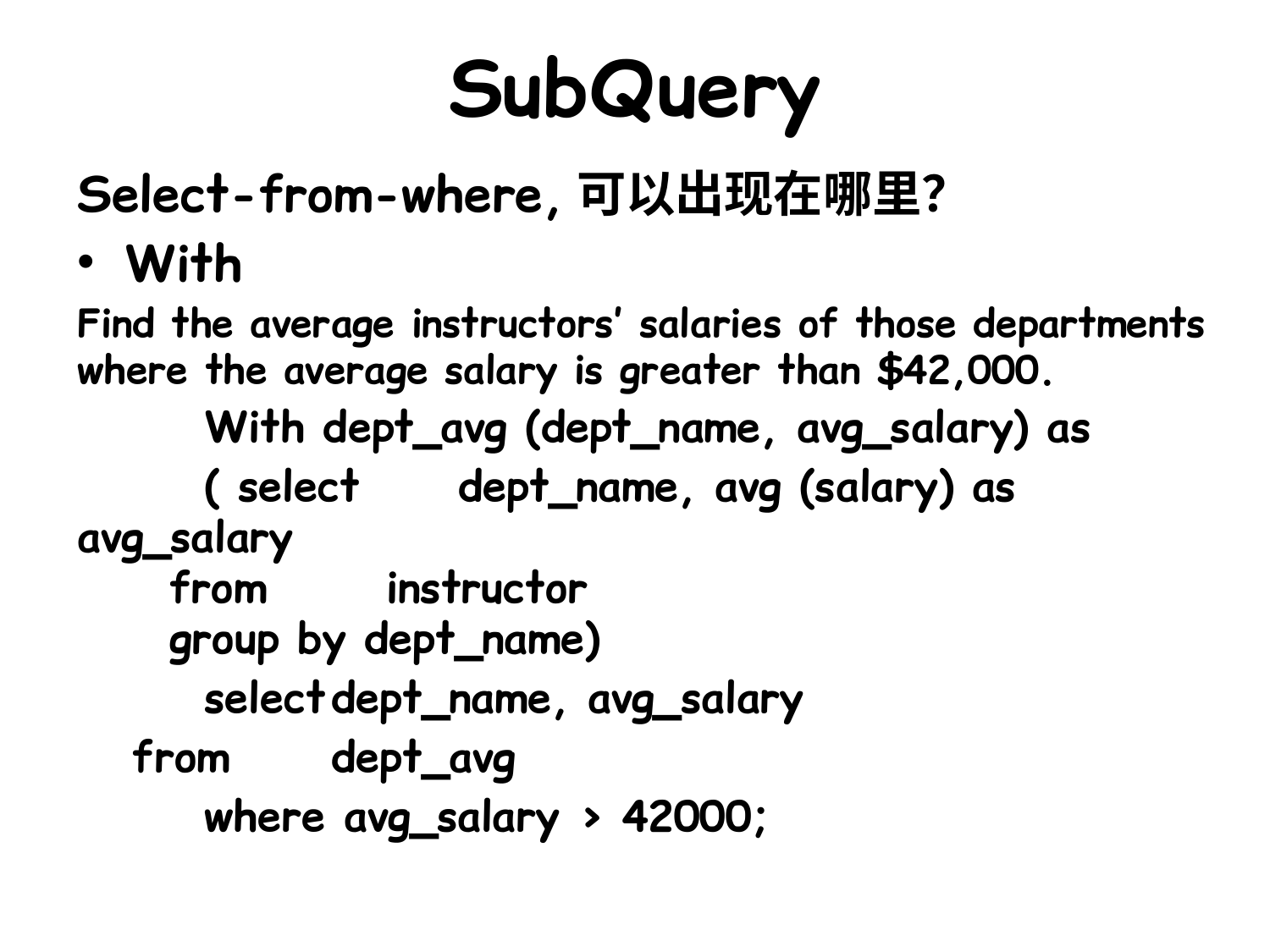

# SubQuery
Select-from-where,可以出现在哪里？
With
Find the average instructors’ salaries of those departments where the average salary is greater than $42,000.
	With dept_avg (dept_name, avg_salary) as
	( select	dept_name, avg (salary) as avg_salary
     from	   instructor
     group by dept_name)
 	select	dept_name, avg_salary
   from	dept_avg
	where avg_salary > 42000;